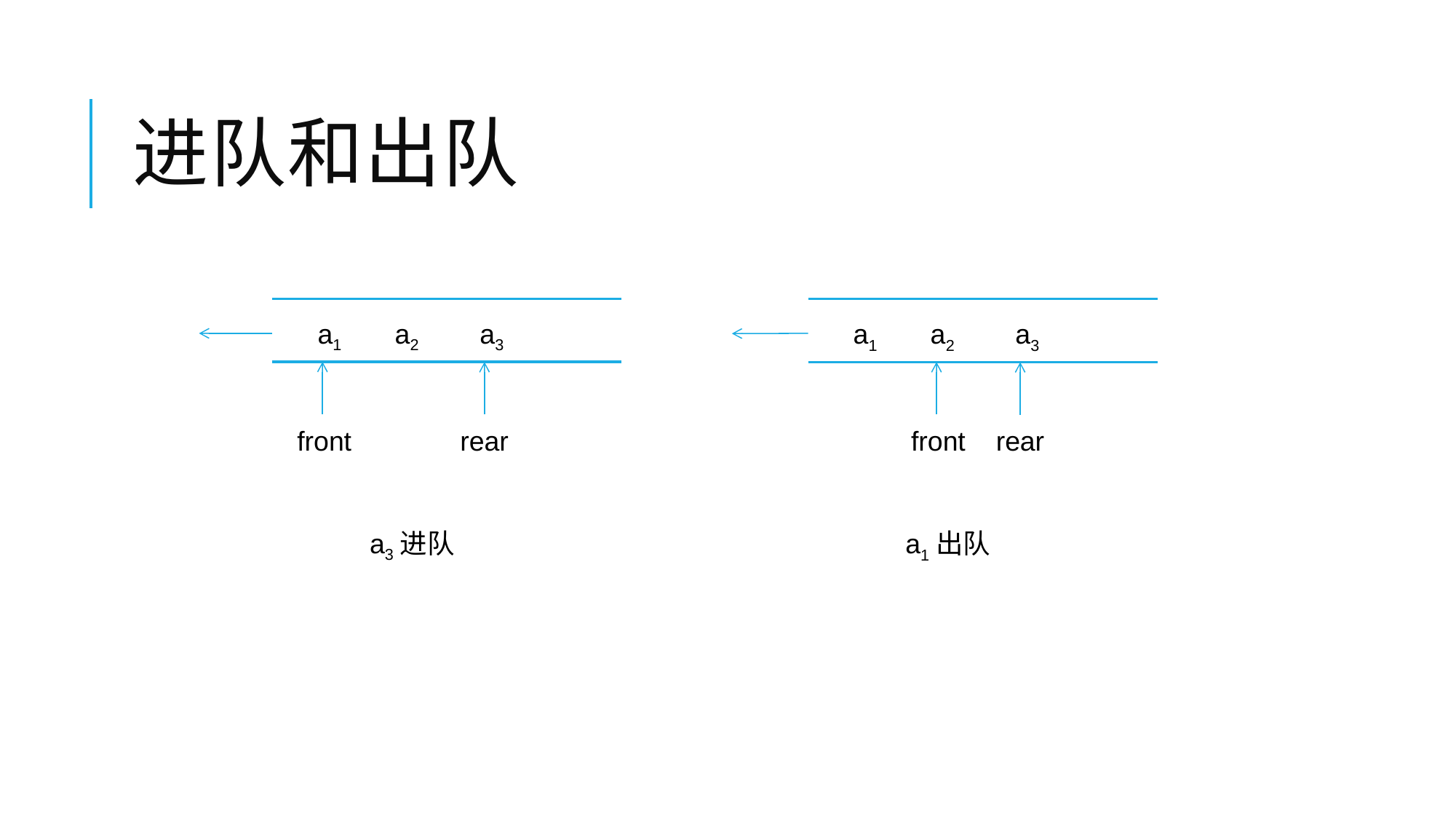

# 进队和出队
a1       a2        a3
a1       a2        a3
front
rear
front
rear
a3进队
a1出队